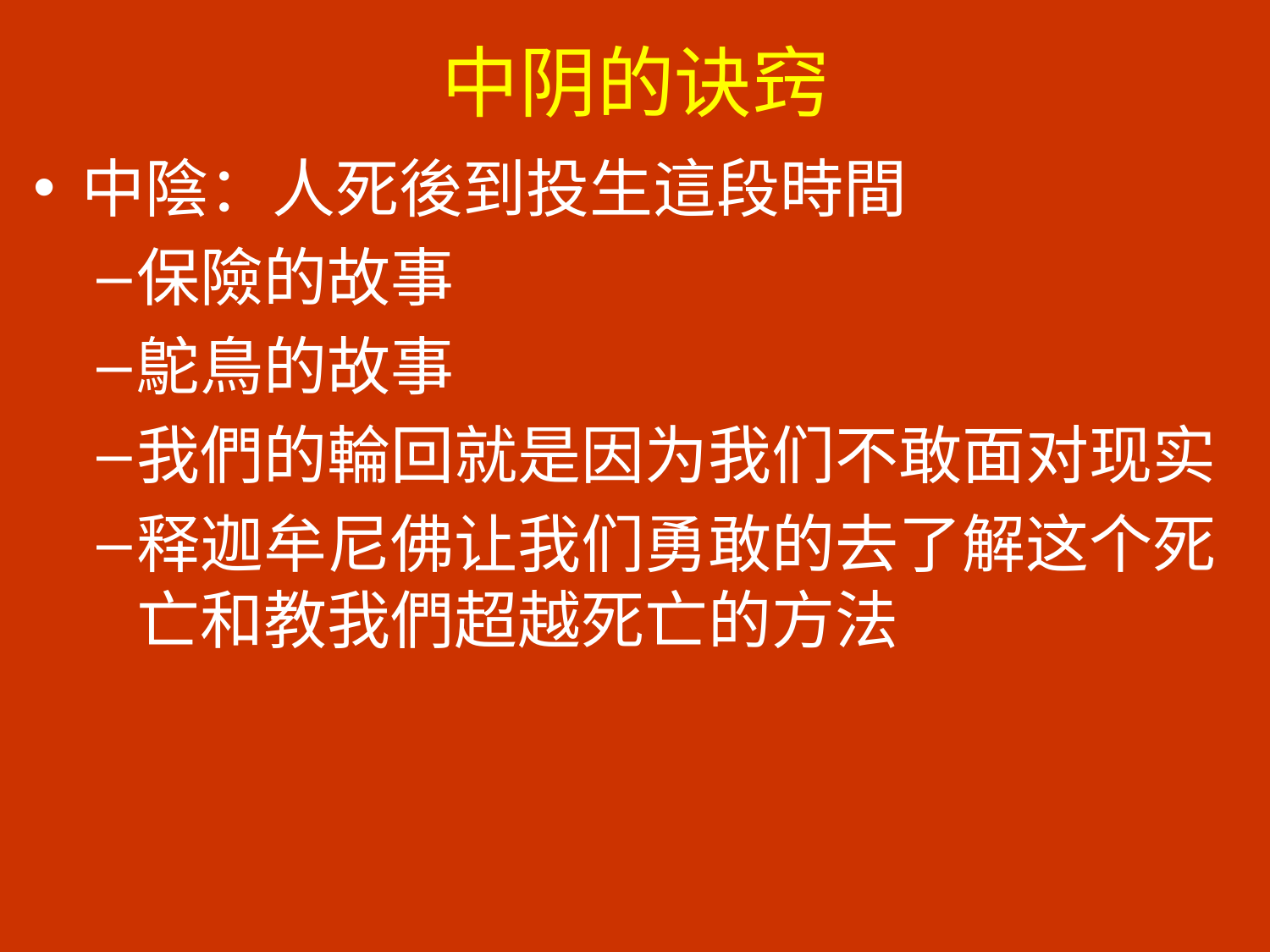

# 中阴的诀窍
中陰：人死後到投生這段時間
保險的故事
鴕鳥的故事
我們的輪回就是因为我们不敢面对现实
释迦牟尼佛让我们勇敢的去了解这个死亡和教我們超越死亡的方法